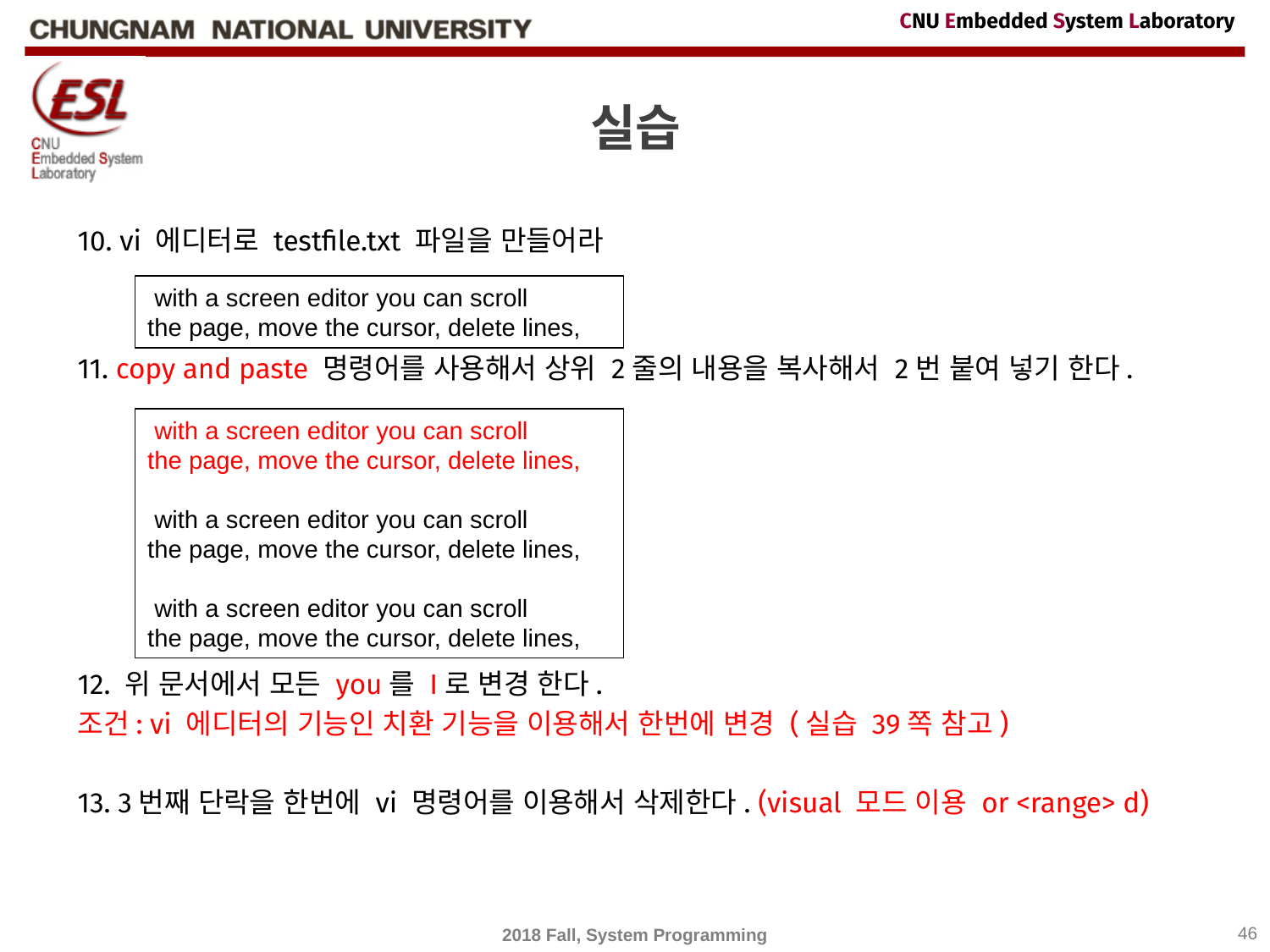

# 실습
10. vi 에디터로 testfile.txt 파일을 만들어라

11. copy and paste 명령어를 사용해서 상위 2줄의 내용을 복사해서 2번 붙여 넣기 한다.

12. 위 문서에서 모든 you를 I로 변경 한다.
조건: vi 에디터의 기능인 치환 기능을 이용해서 한번에 변경 (실습 39쪽 참고)

13. 3번째 단락을 한번에 vi 명령어를 이용해서 삭제한다. (visual 모드 이용 or <range> d)
 with a screen editor you can scroll
the page, move the cursor, delete lines,
 with a screen editor you can scroll
the page, move the cursor, delete lines,

 with a screen editor you can scroll
the page, move the cursor, delete lines,

 with a screen editor you can scroll
the page, move the cursor, delete lines,
2018 Fall, System Programming
46